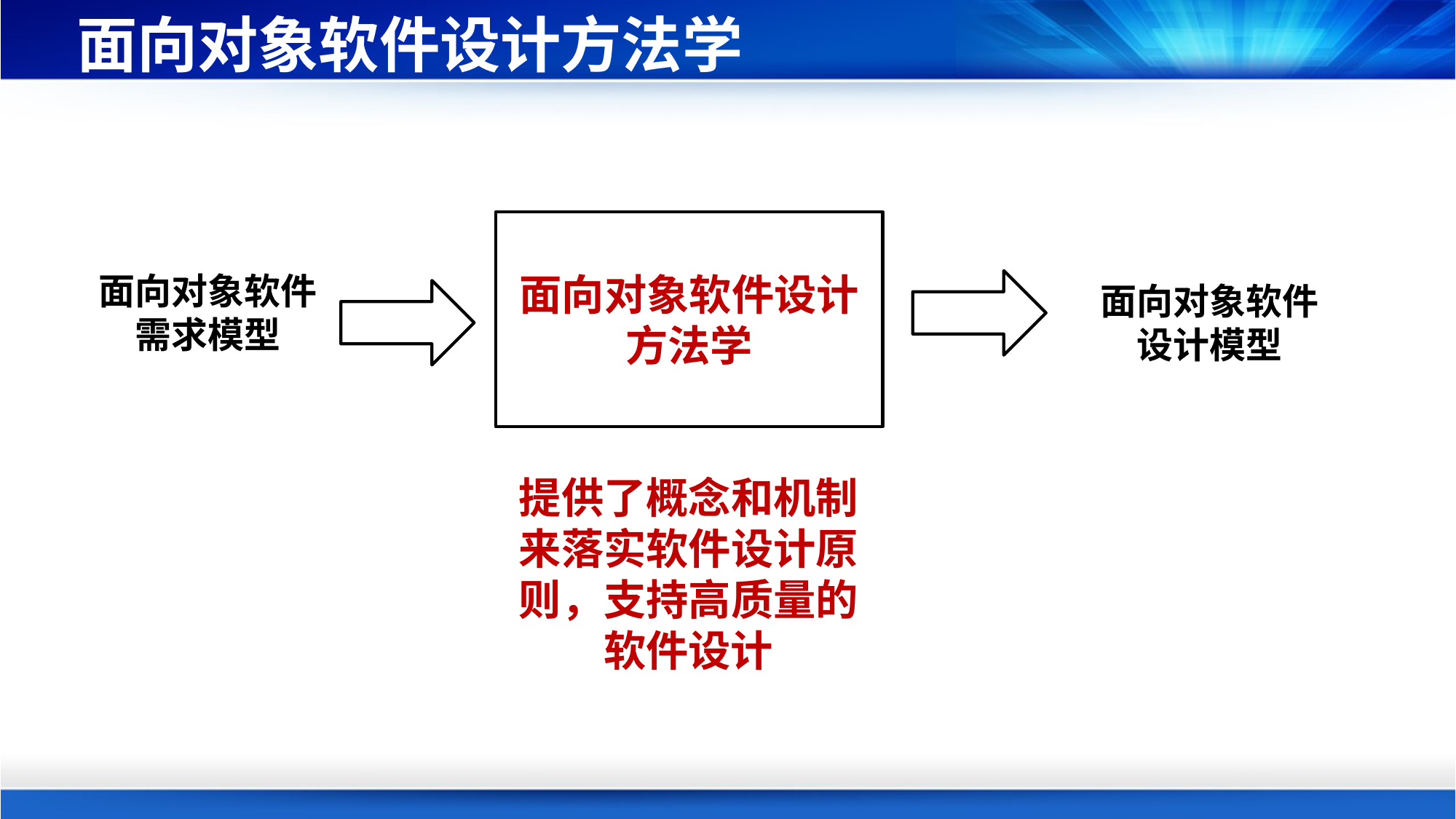

# 面向对象软件设计方法学
面向对象软件设计方法学
面向对象软件需求模型

面向对象软件设计模型

提供了概念和机制来落实软件设计原则，支持高质量的软件设计